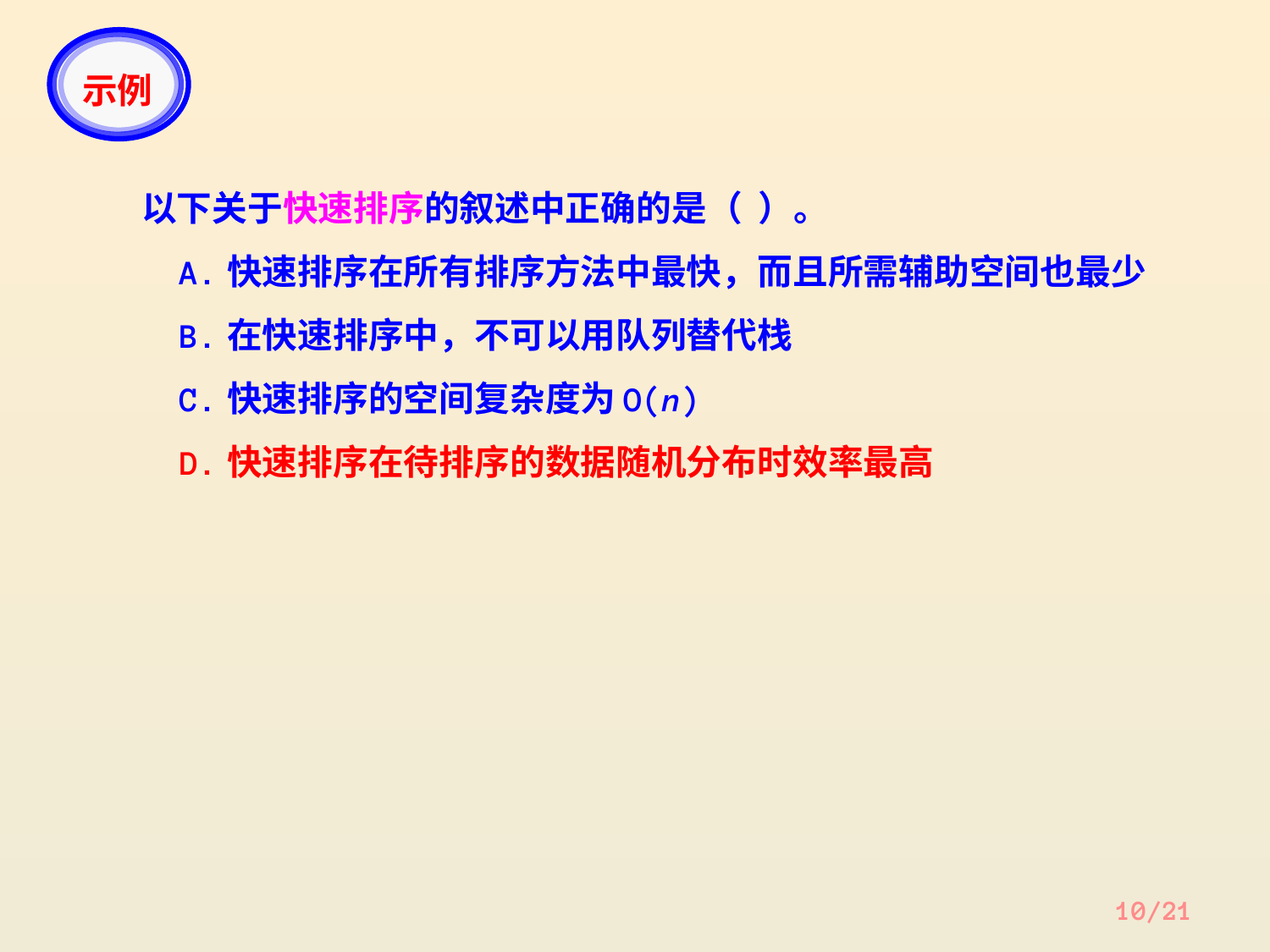

示例
以下关于快速排序的叙述中正确的是（  ）。
  A.快速排序在所有排序方法中最快，而且所需辅助空间也最少
  B.在快速排序中，不可以用队列替代栈
  C.快速排序的空间复杂度为O(n)
  D.快速排序在待排序的数据随机分布时效率最高
10/21